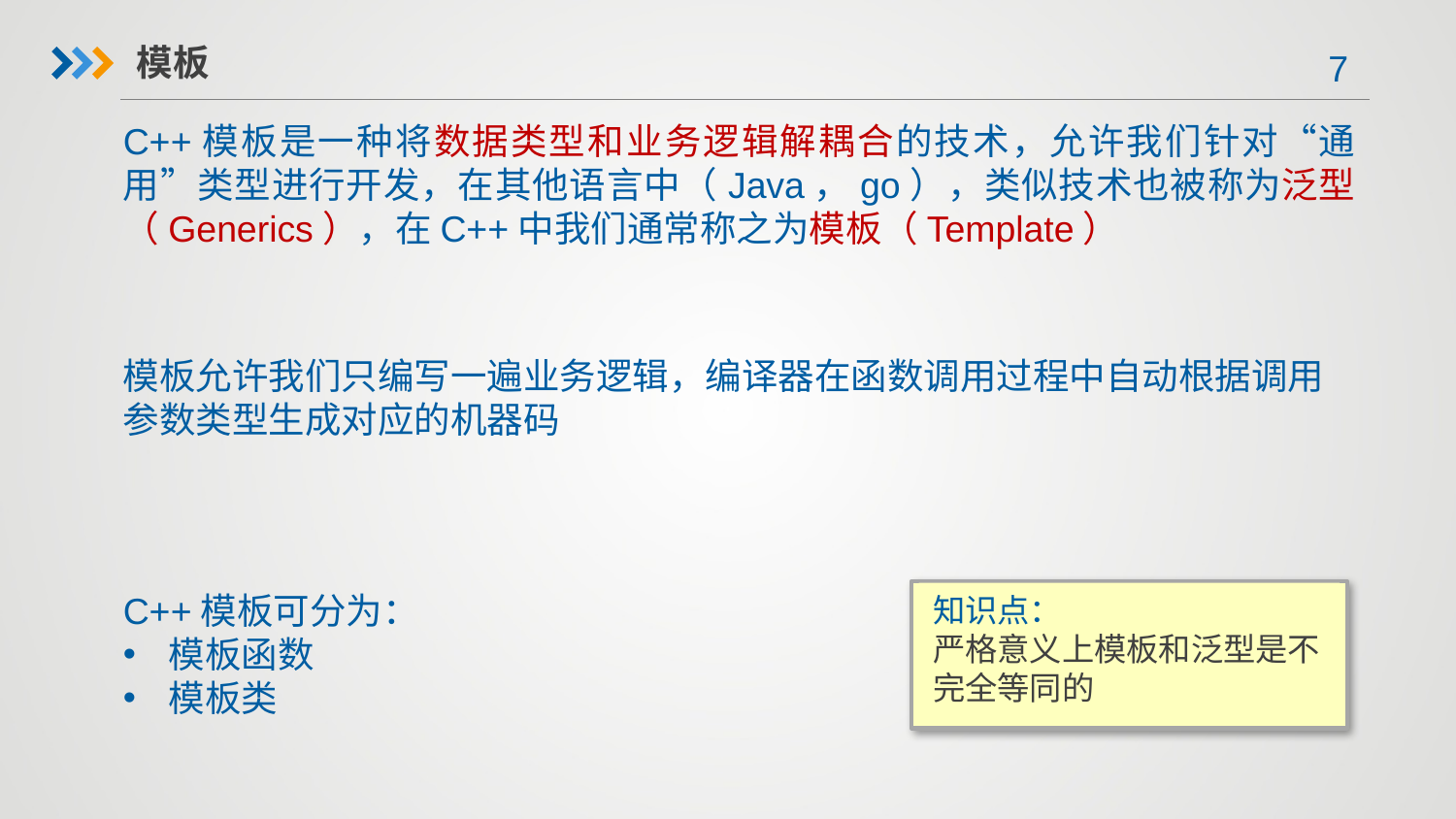

模板
C++模板是一种将数据类型和业务逻辑解耦合的技术，允许我们针对“通用”类型进行开发，在其他语言中（Java，go），类似技术也被称为泛型（Generics），在C++中我们通常称之为模板（Template）
模板允许我们只编写一遍业务逻辑，编译器在函数调用过程中自动根据调用参数类型生成对应的机器码
C++模板可分为：
模板函数
模板类

知识点：
严格意义上模板和泛型是不完全等同的